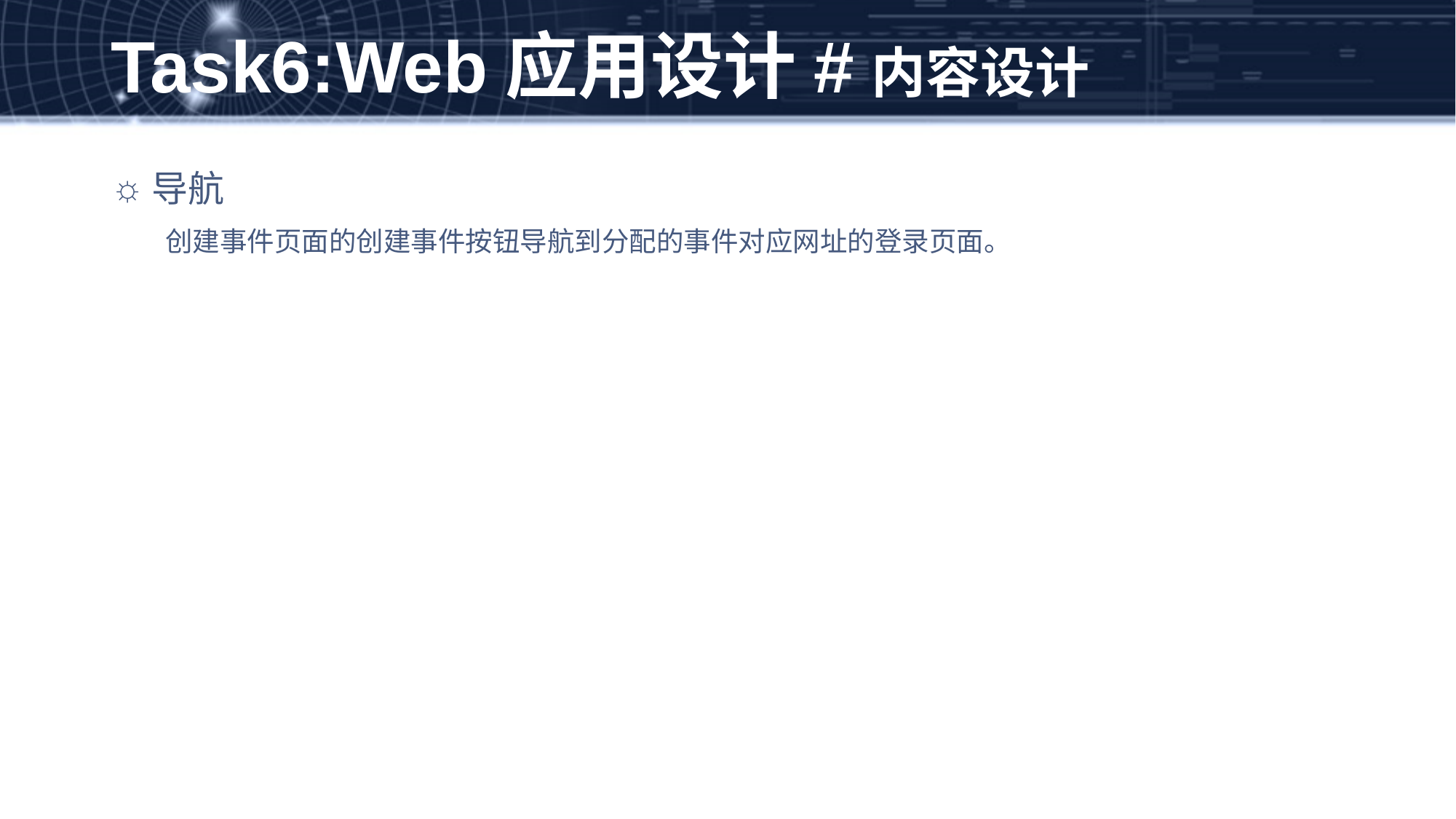

# Task6:Web应用设计#内容设计
导航
       创建事件页面的创建事件按钮导航到分配的事件对应网址的登录页面。